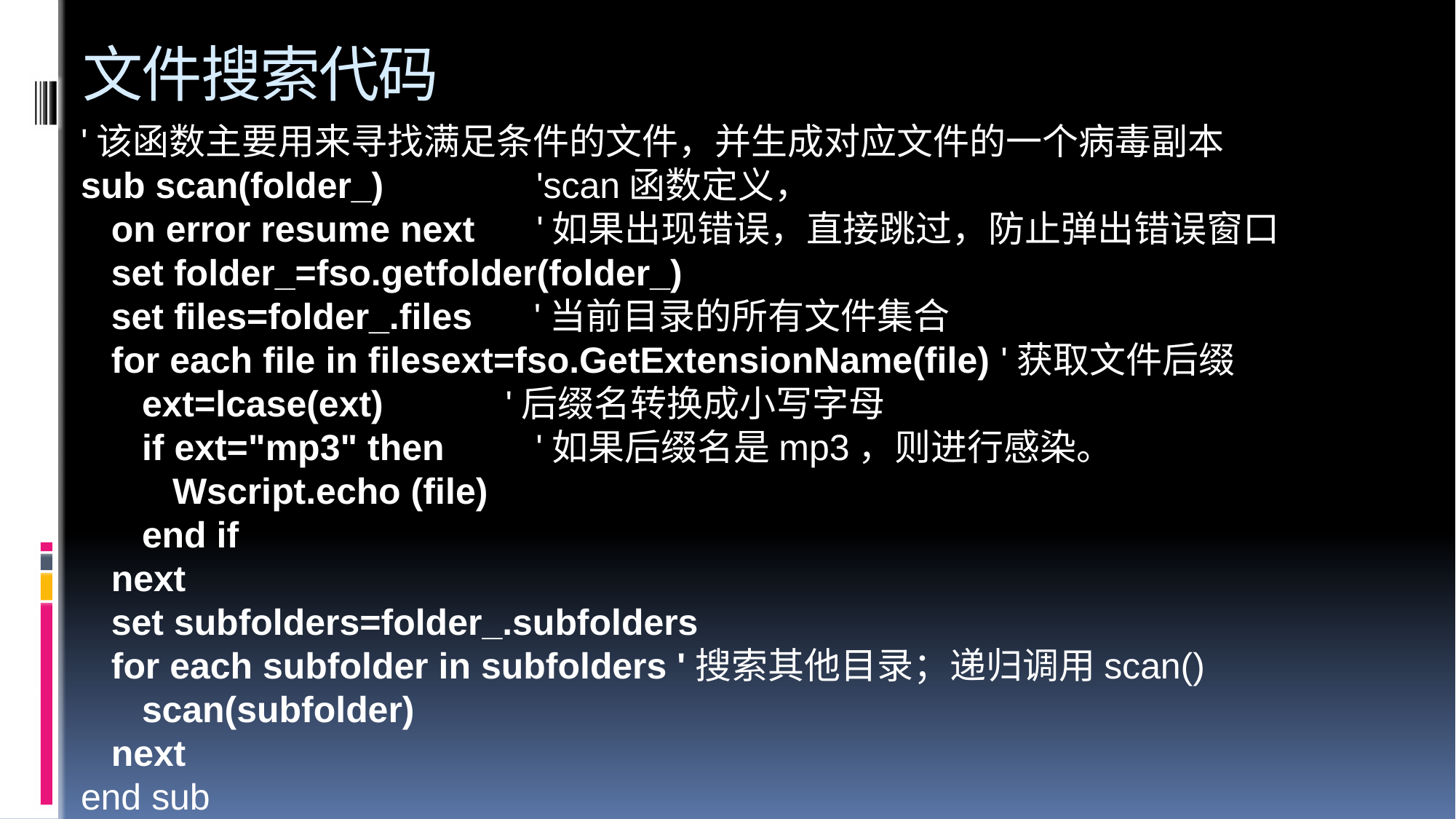

# 文件搜索代码
'该函数主要用来寻找满足条件的文件，并生成对应文件的一个病毒副本
sub scan(folder_)               'scan函数定义，
   on error resume next      '如果出现错误，直接跳过，防止弹出错误窗口
   set folder_=fso.getfolder(folder_)
   set files=folder_.files      '当前目录的所有文件集合
   for each file in filesext=fso.GetExtensionName(file) '获取文件后缀
      ext=lcase(ext)            '后缀名转换成小写字母
      if ext="mp3" then         '如果后缀名是mp3，则进行感染。
         Wscript.echo (file)
      end if
   next
   set subfolders=folder_.subfolders
   for each subfolder in subfolders '搜索其他目录；递归调用scan()
      scan(subfolder)
   next
end sub